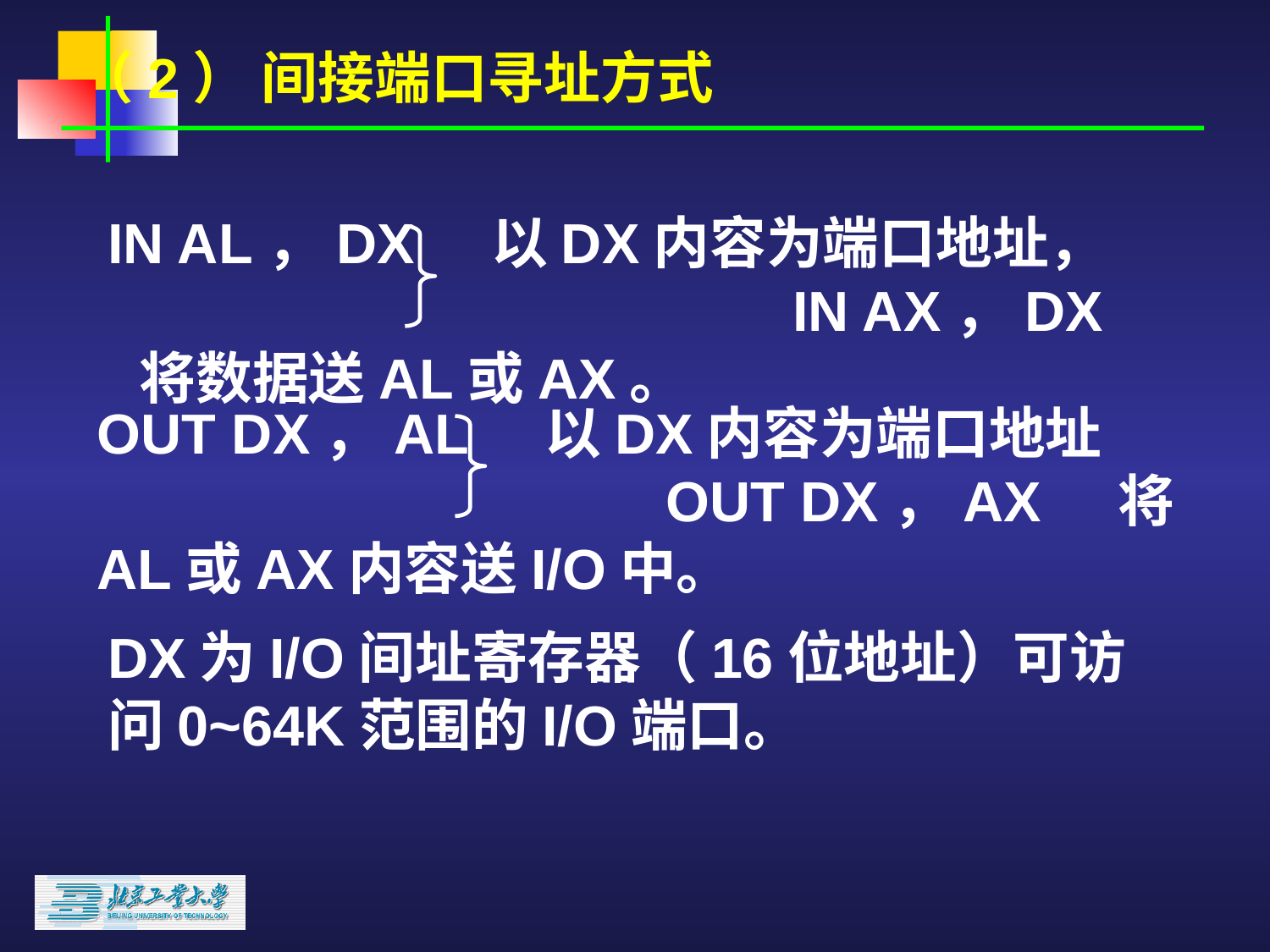

（2） 间接端口寻址方式
IN AL，DX    以DX内容为端口地址，                                                      IN AX，DX     将数据送AL或AX。

OUT DX，AL    以DX内容为端口地址                                                   OUT DX，AX    将AL或AX内容送I/O中。

DX为I/O间址寄存器（16位地址）可访问0~64K范围的I/O端口。